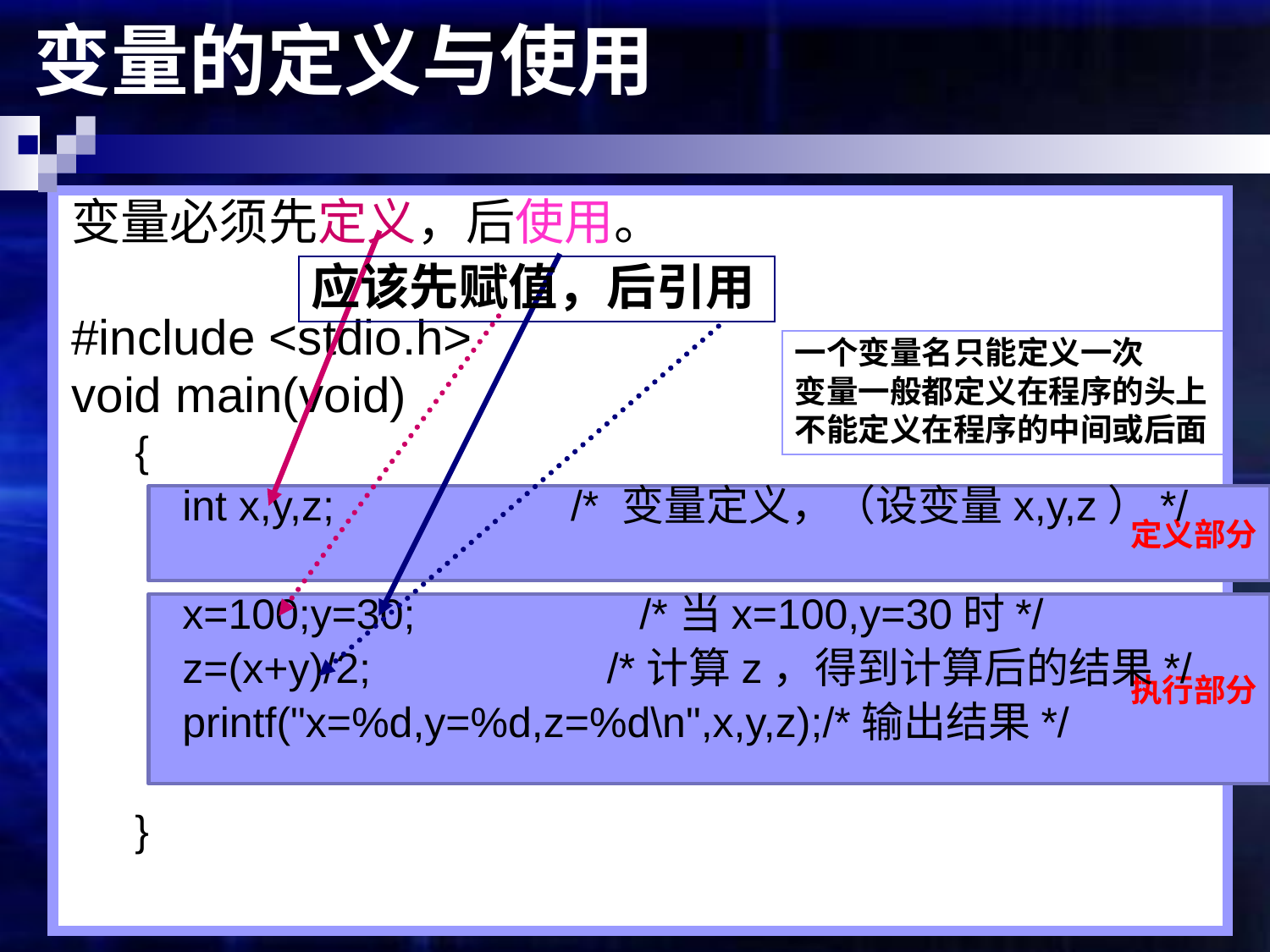

# 变量的定义与使用
变量必须先定义，后使用。

#include <stdio.h>
void main(void)
{
    int x,y,z;                    /* 变量定义，（设变量x,y,z）*/

    x=100;y=30;                   /*当x=100,y=30时*/
    z=(x+y)/2;                    /*计算z，得到计算后的结果*/
    printf("x=%d,y=%d,z=%d\n",x,y,z);/*输出结果*/

}

应该先赋值，后引用

一个变量名只能定义一次
变量一般都定义在程序的头上
不能定义在程序的中间或后面
定义部分
执行部分